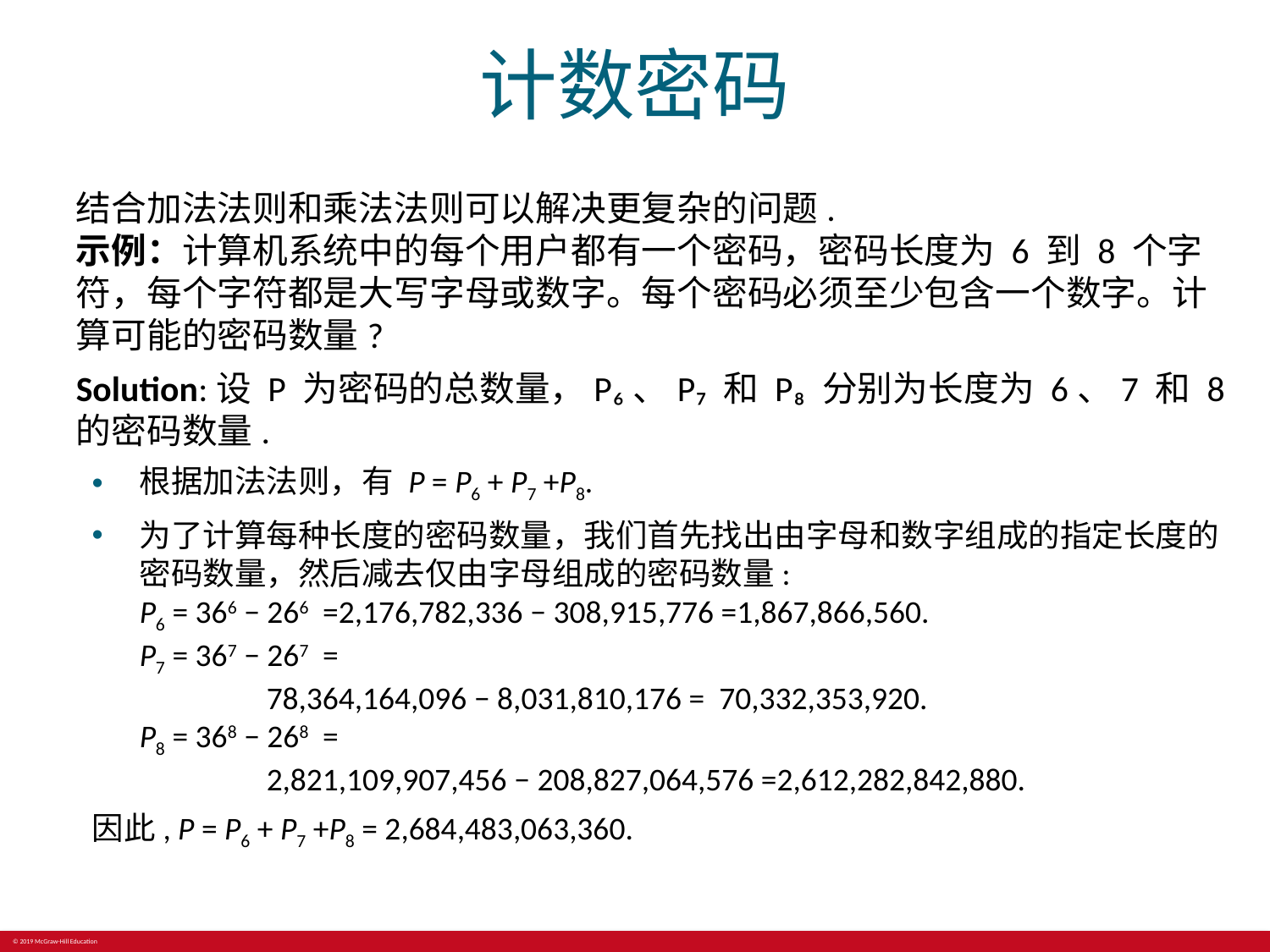

# 计数密码
结合加法法则和乘法法则可以解决更复杂的问题.
示例：计算机系统中的每个用户都有一个密码，密码长度为 6 到 8 个字符，每个字符都是大写字母或数字。每个密码必须至少包含一个数字。计算可能的密码数量?
Solution:设 P 为密码的总数量，P₆、P₇ 和 P₈ 分别为长度为 6、7 和 8 的密码数量.
根据加法法则，有 P = P6 + P7 +P8.
为了计算每种长度的密码数量，我们首先找出由字母和数字组成的指定长度的密码数量，然后减去仅由字母组成的密码数量:
P6 = 366 − 266  =2,176,782,336 − 308,915,776 =1,867,866,560.
P7 = 367 − 267  =
	78,364,164,096 − 8,031,810,176 =  70,332,353,920.
P8 = 368 − 268  =
	2,821,109,907,456 − 208,827,064,576 =2,612,282,842,880.
因此, P = P6 + P7 +P8 = 2,684,483,063,360.